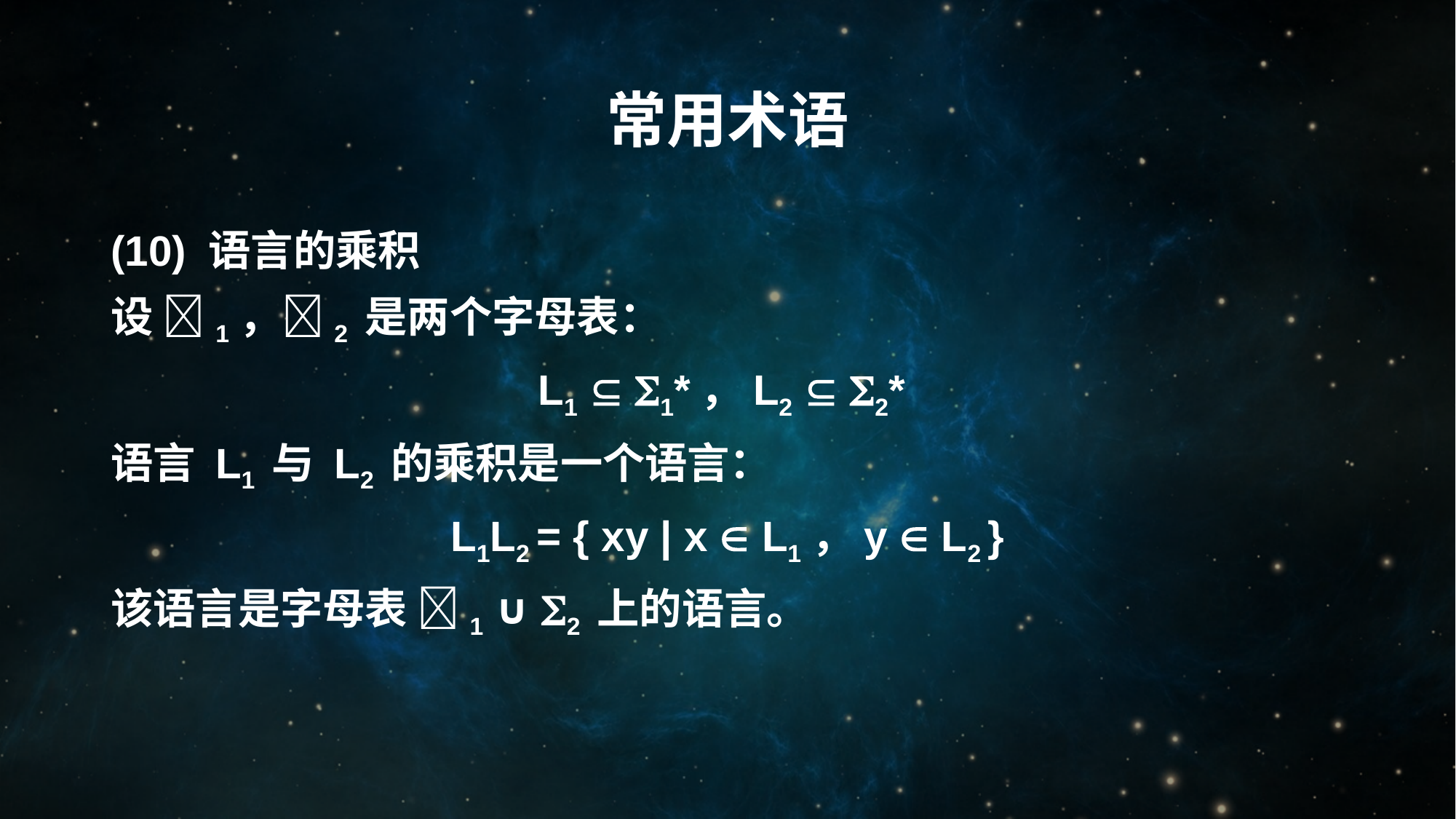

# 常用术语
(10) 语言的乘积
设 Σ1，Σ2 是两个字母表：
L1 ⊆ Σ1*，L2 ⊆ Σ2*
语言 L1 与 L2 的乘积是一个语言：
L1L2 = { xy | x ∈ L1，y ∈ L2 }
该语言是字母表 Σ1 ∪ Σ2 上的语言。